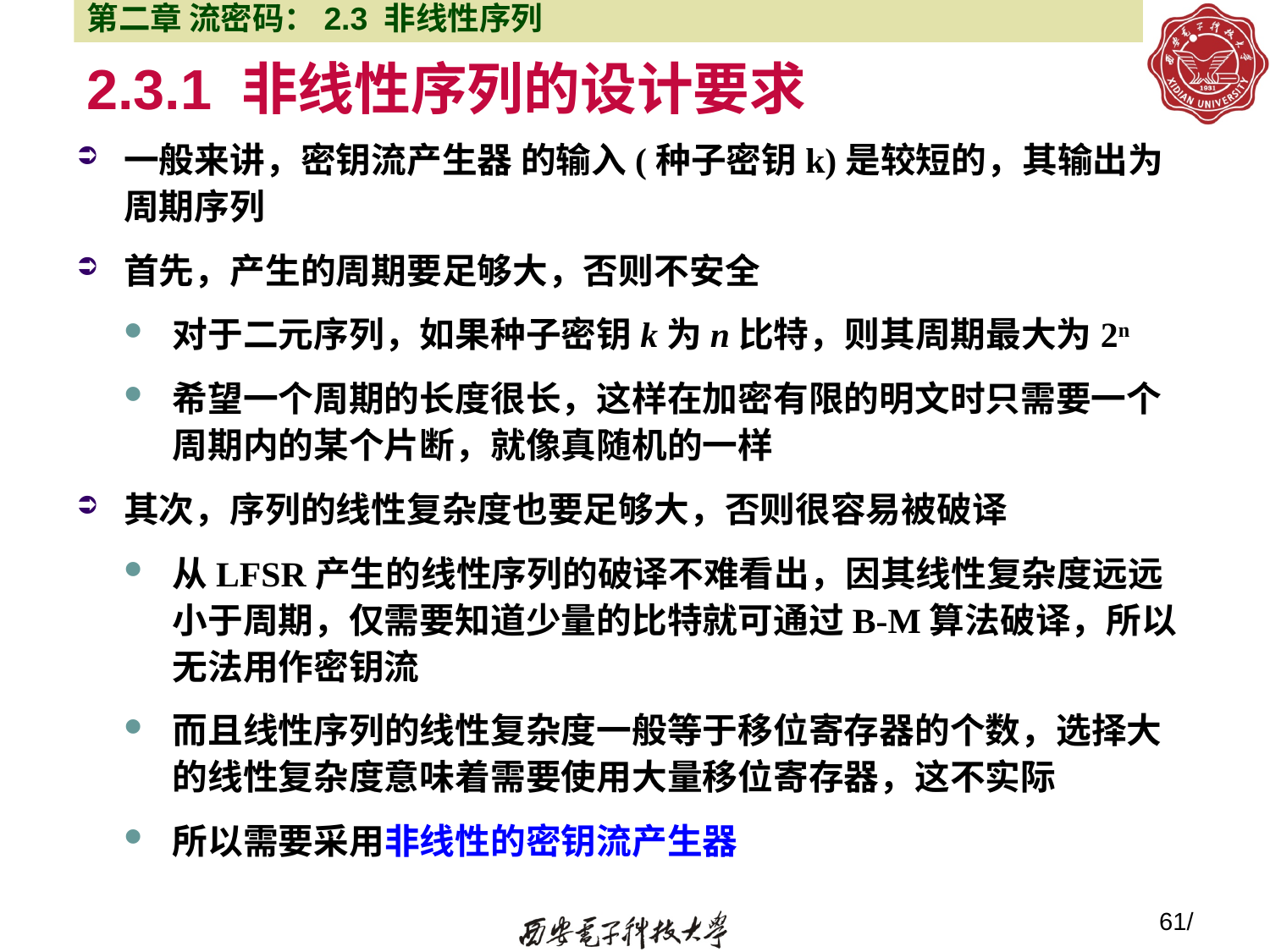

第二章 流密码：2.3 非线性序列
# 2.3.1 非线性序列的设计要求
一般来讲，密钥流产生器 的输入(种子密钥k)是较短的，其输出为周期序列
首先，产生的周期要足够大，否则不安全
对于二元序列，如果种子密钥k为n比特，则其周期最大为2n
希望一个周期的长度很长，这样在加密有限的明文时只需要一个周期内的某个片断，就像真随机的一样
其次，序列的线性复杂度也要足够大，否则很容易被破译
从LFSR产生的线性序列的破译不难看出，因其线性复杂度远远小于周期，仅需要知道少量的比特就可通过B-M算法破译，所以无法用作密钥流
而且线性序列的线性复杂度一般等于移位寄存器的个数，选择大的线性复杂度意味着需要使用大量移位寄存器，这不实际
所以需要采用非线性的密钥流产生器
61/